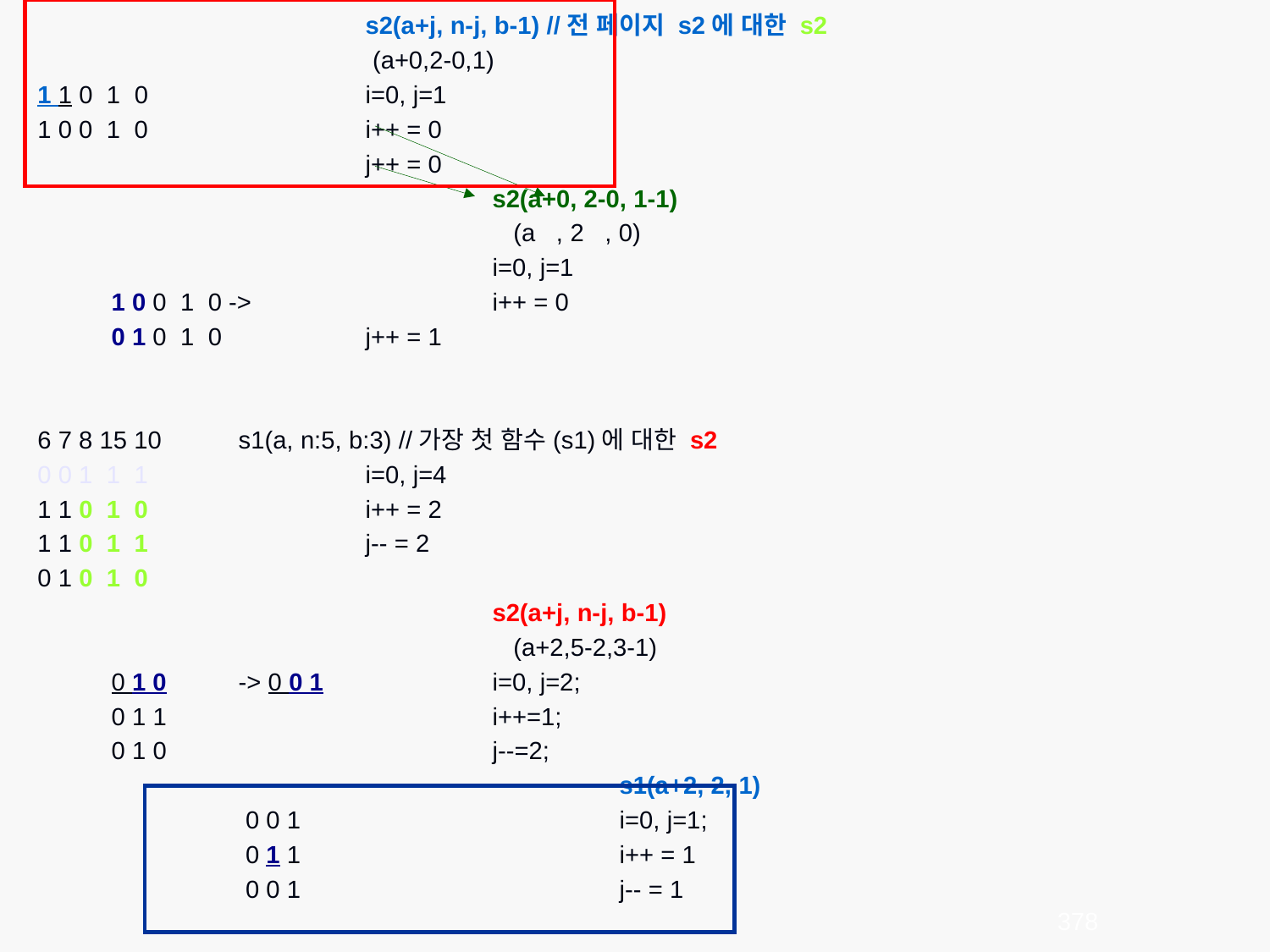

s2(a+j, n-j, b-1) //전 페이지 s2에 대한 s2
			 (a+0,2-0,1)
1 1 0  1  0		i=0, j=1
1 0 0  1  0		i++ = 0
			j++ = 0
				s2(a+0, 2-0, 1-1)
				   (a   , 2   , 0)
				i=0, j=1
	1 0 0  1  0 ->		i++ = 0
	0 1 0  1  0 		j++ = 1

6 7 8 15 10	s1(a, n:5, b:3) //가장 첫 함수(s1)에 대한 s2
0 0 1  1  1		i=0, j=4
1 1 0  1  0		i++ = 2
1 1 0  1  1		j-- = 2
0 1 0  1  0
				s2(a+j, n-j, b-1)
				   (a+2,5-2,3-1)
	0 1 0	-> 0 0 1		i=0, j=2;
	0 1 1			i++=1;
	0 1 0			j--=2;
					s1(a+2, 2, 1)
		 0 0 1 			i=0, j=1;
		 0 1 1 			i++ = 1
		 0 0 1 			j-- = 1

378